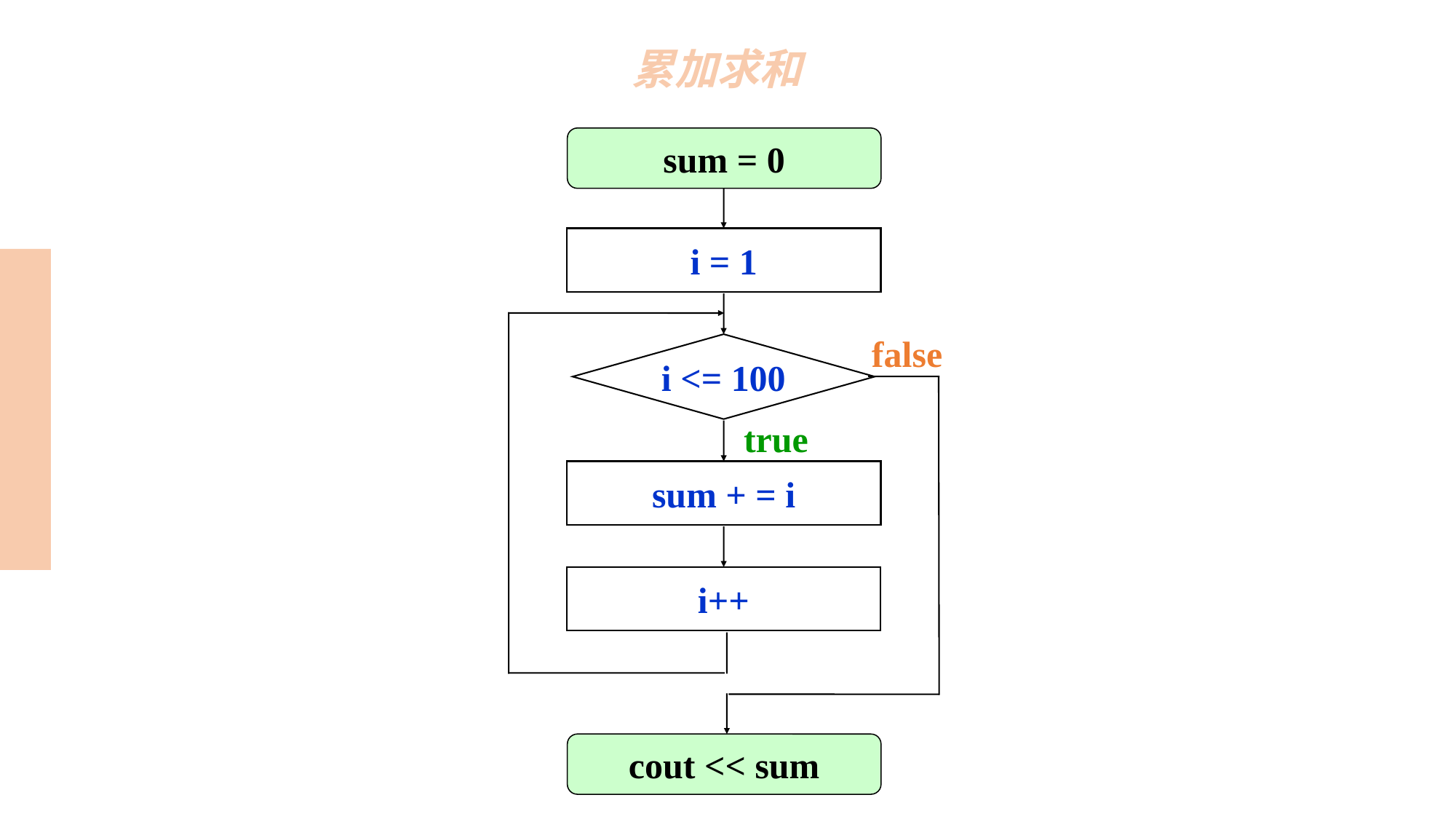

累加求和
sum = 0

i = 1

false
i <= 100

true

sum + = i

i++

cout << sum